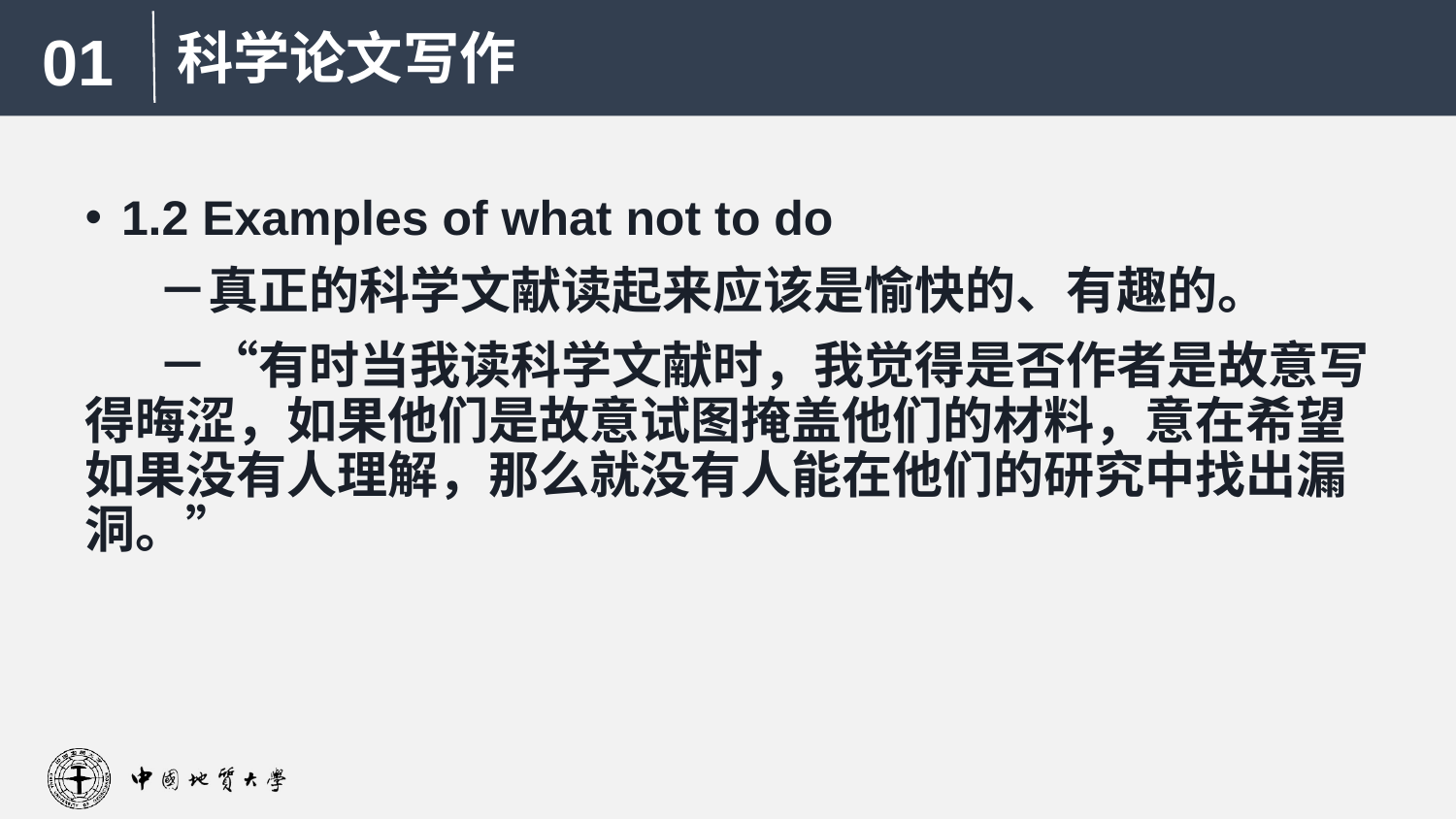

科学论文写作
01
1.2 Examples of what not to do
－真正的科学文献读起来应该是愉快的、有趣的。
－“有时当我读科学文献时，我觉得是否作者是故意写得晦涩，如果他们是故意试图掩盖他们的材料，意在希望如果没有人理解，那么就没有人能在他们的研究中找出漏洞。”
4